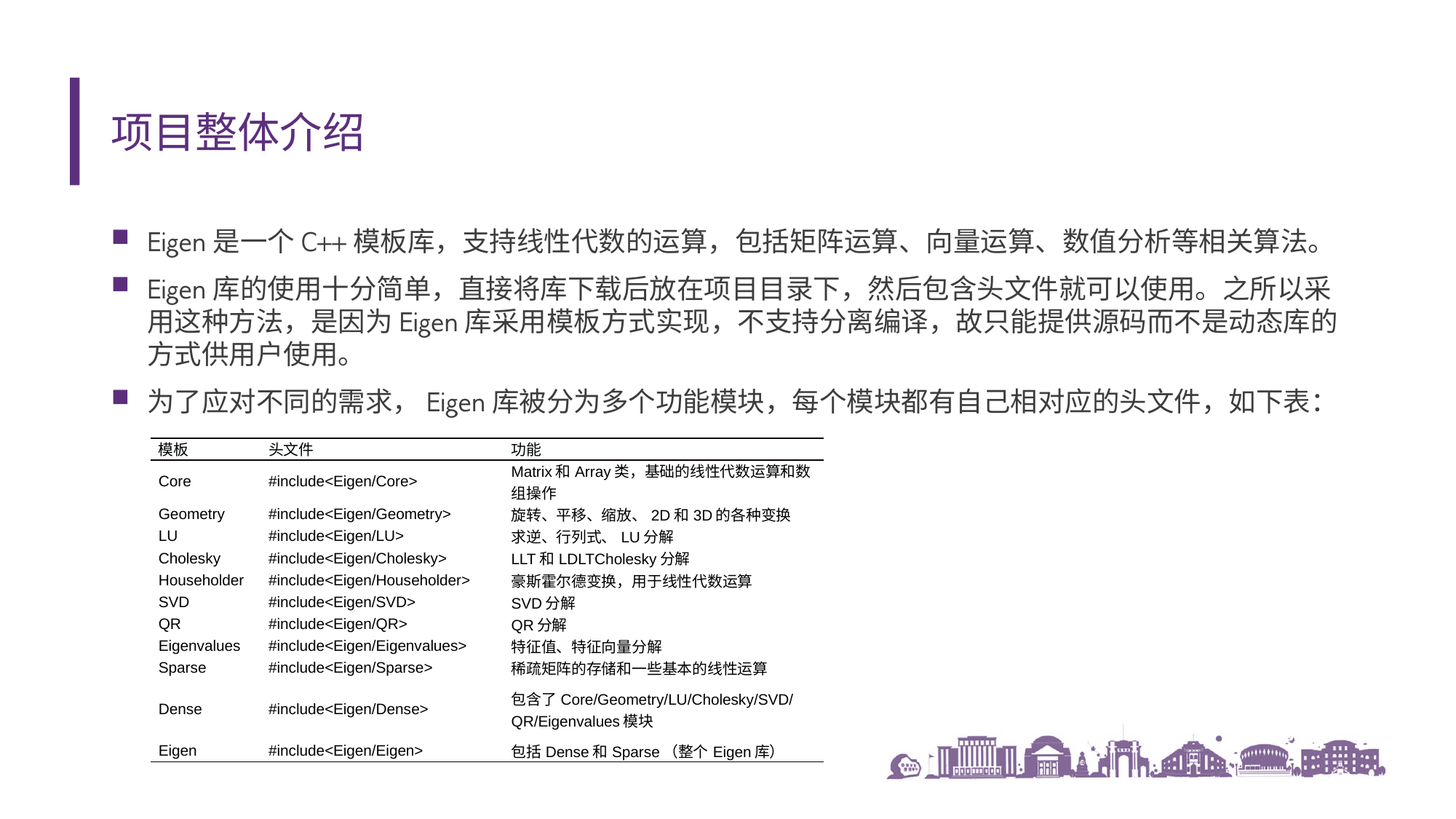

# 项目整体介绍
Eigen是一个C++模板库，支持线性代数的运算，包括矩阵运算、向量运算、数值分析等相关算法。
Eigen库的使用十分简单，直接将库下载后放在项目目录下，然后包含头文件就可以使用。之所以采用这种方法，是因为Eigen库采用模板方式实现，不支持分离编译，故只能提供源码而不是动态库的方式供用户使用。
为了应对不同的需求，Eigen库被分为多个功能模块，每个模块都有自己相对应的头文件，如下表：
| 模板 | 头文件 | 功能 |
| --- | --- | --- |
| Core | #include<Eigen/Core> | Matrix和Array类，基础的线性代数运算和数组操作 |
| Geometry | #include<Eigen/Geometry> | 旋转、平移、缩放、2D和3D的各种变换 |
| LU | #include<Eigen/LU> | 求逆、行列式、LU分解 |
| Cholesky | #include<Eigen/Cholesky> | LLT和LDLTCholesky分解 |
| Householder | #include<Eigen/Householder> | 豪斯霍尔德变换，用于线性代数运算 |
| SVD | #include<Eigen/SVD> | SVD分解 |
| QR | #include<Eigen/QR> | QR分解 |
| Eigenvalues | #include<Eigen/Eigenvalues> | 特征值、特征向量分解 |
| Sparse | #include<Eigen/Sparse> | 稀疏矩阵的存储和一些基本的线性运算 |
| Dense | #include<Eigen/Dense> | 包含了Core/Geometry/LU/Cholesky/SVD/QR/Eigenvalues模块 |
| Eigen | #include<Eigen/Eigen> | 包括Dense和Sparse（整个Eigen库） |